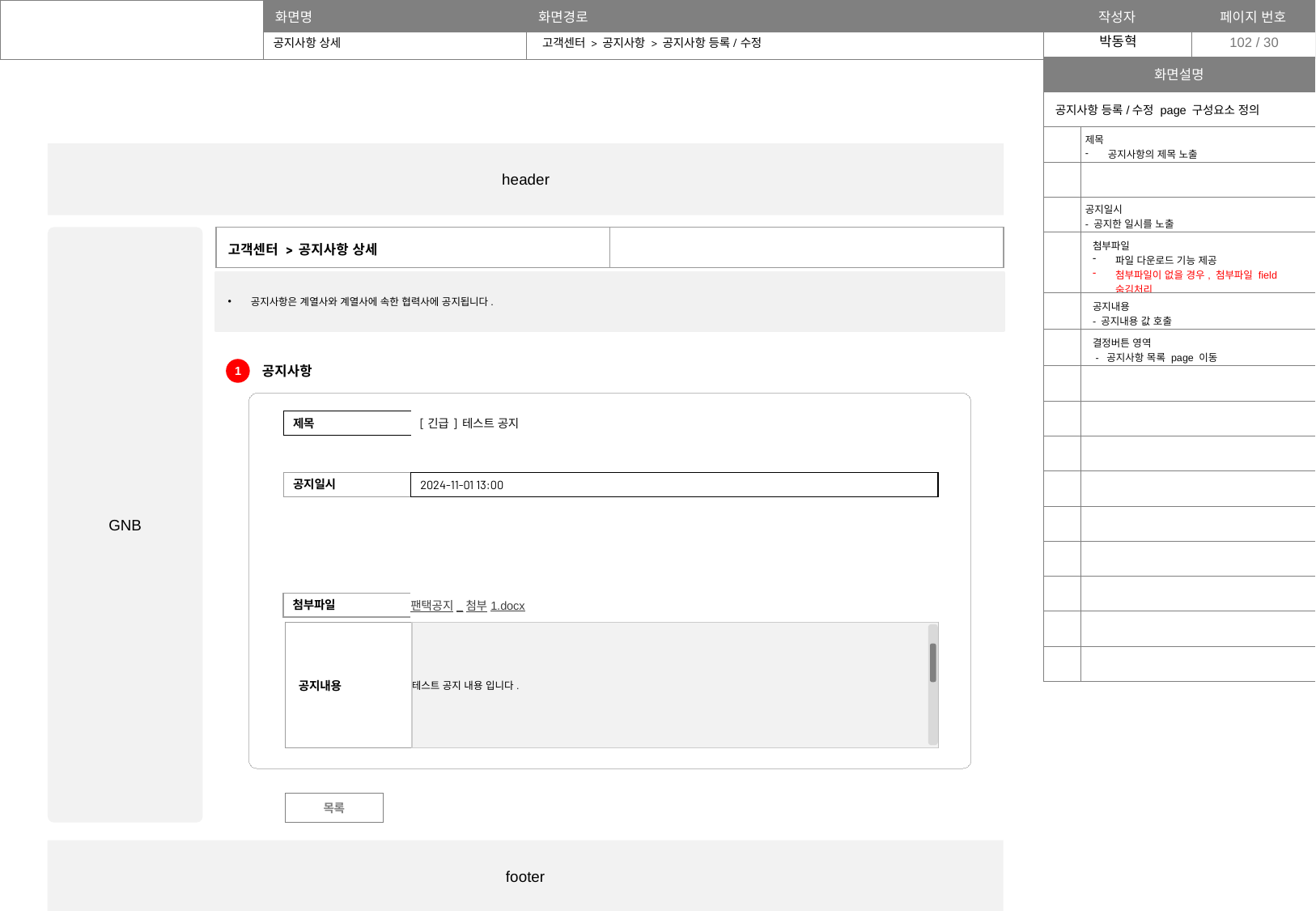

102
공지사항 상세
고객센터 > 공지사항 > 공지사항 등록/수정
| 화면설명 |  |
| --- | --- |
| 공지사항 등록/수정 page 구성요소 정의 |  |
|  | 제목 공지사항의 제목 노출 |
|  |  |
|  | 공지일시 - 공지한 일시를 노출 |
|  | 첨부파일 파일 다운로드 기능 제공 첨부파일이 없을 경우, 첨부파일 field 숨김처리 |
|  | 공지내용 - 공지내용 값 호출 |
|  | 결정버튼 영역 - 공지사항 목록 page 이동 |
|  |  |
|  |  |
|  |  |
|  |  |
|  |  |
|  |  |
|  |  |
|  |  |
|  |  |
header
GNB
| 고객센터 > 공지사항 상세 |  |
| --- | --- |
공지사항은 계열사와 계열사에 속한 협력사에 공지됩니다.
공지사항
1

| 제목 | [긴급] 테스트 공지 |
| --- | --- |
| 공지일시 | 2024-11-01 13:00 |
| --- | --- |
| 첨부파일 | 팬택공지\_첨부1.docx |
| --- | --- |
| 공지내용 | 테스트 공지 내용 입니다. |
| --- | --- |

목록
footer